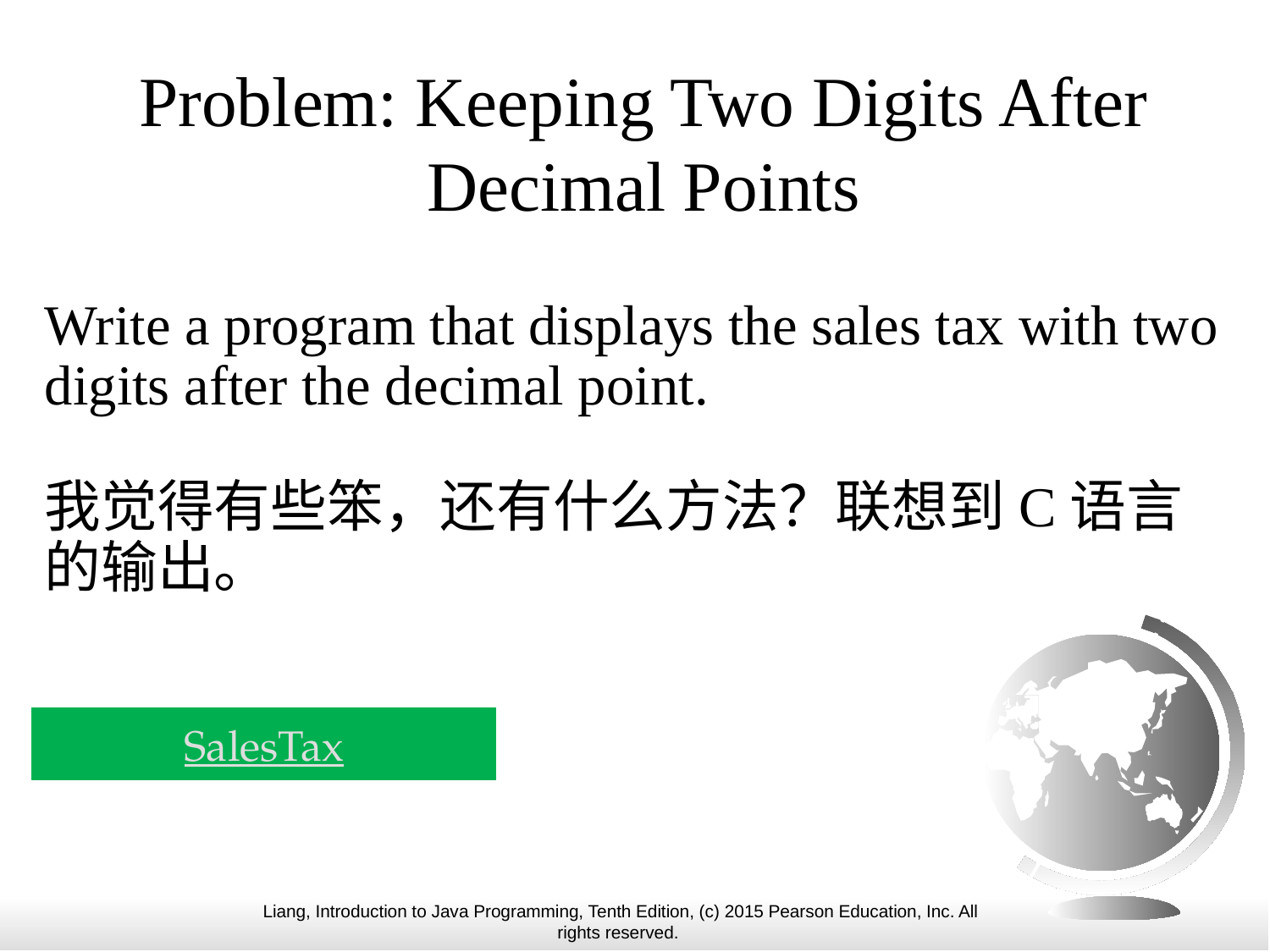

# Problem: Keeping Two Digits After Decimal Points
Write a program that displays the sales tax with two digits after the decimal point.

我觉得有些笨，还有什么方法？联想到C语言的输出。

SalesTax
42